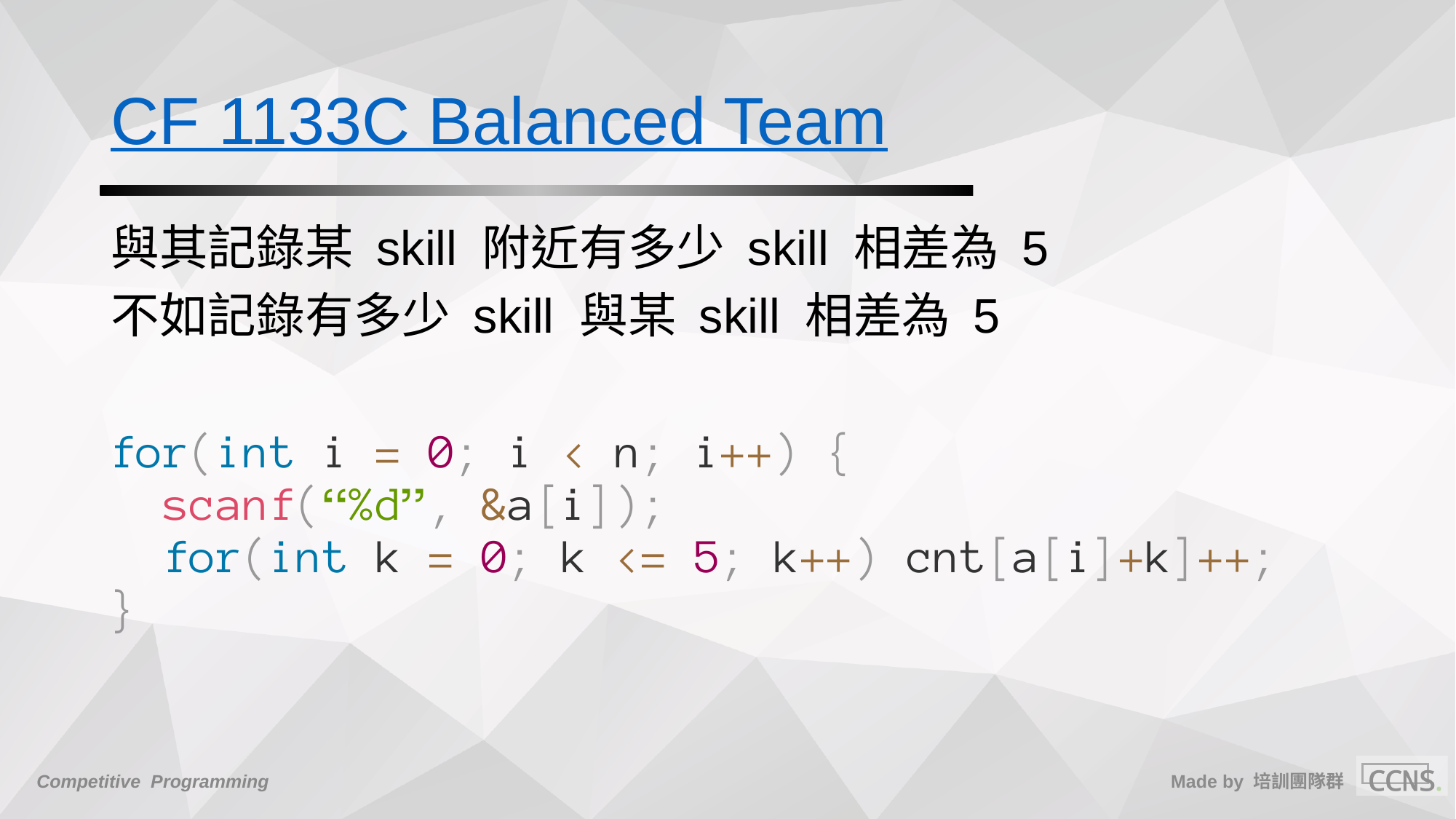

# CF 1133C Balanced Team
與其記錄某 skill 附近有多少 skill 相差為 5
不如記錄有多少 skill 與某 skill 相差為 5

for(int i = 0; i < n; i++) {
  scanf(“%d”, &a[i]);
  for(int k = 0; k <= 5; k++) cnt[a[i]+k]++;
}